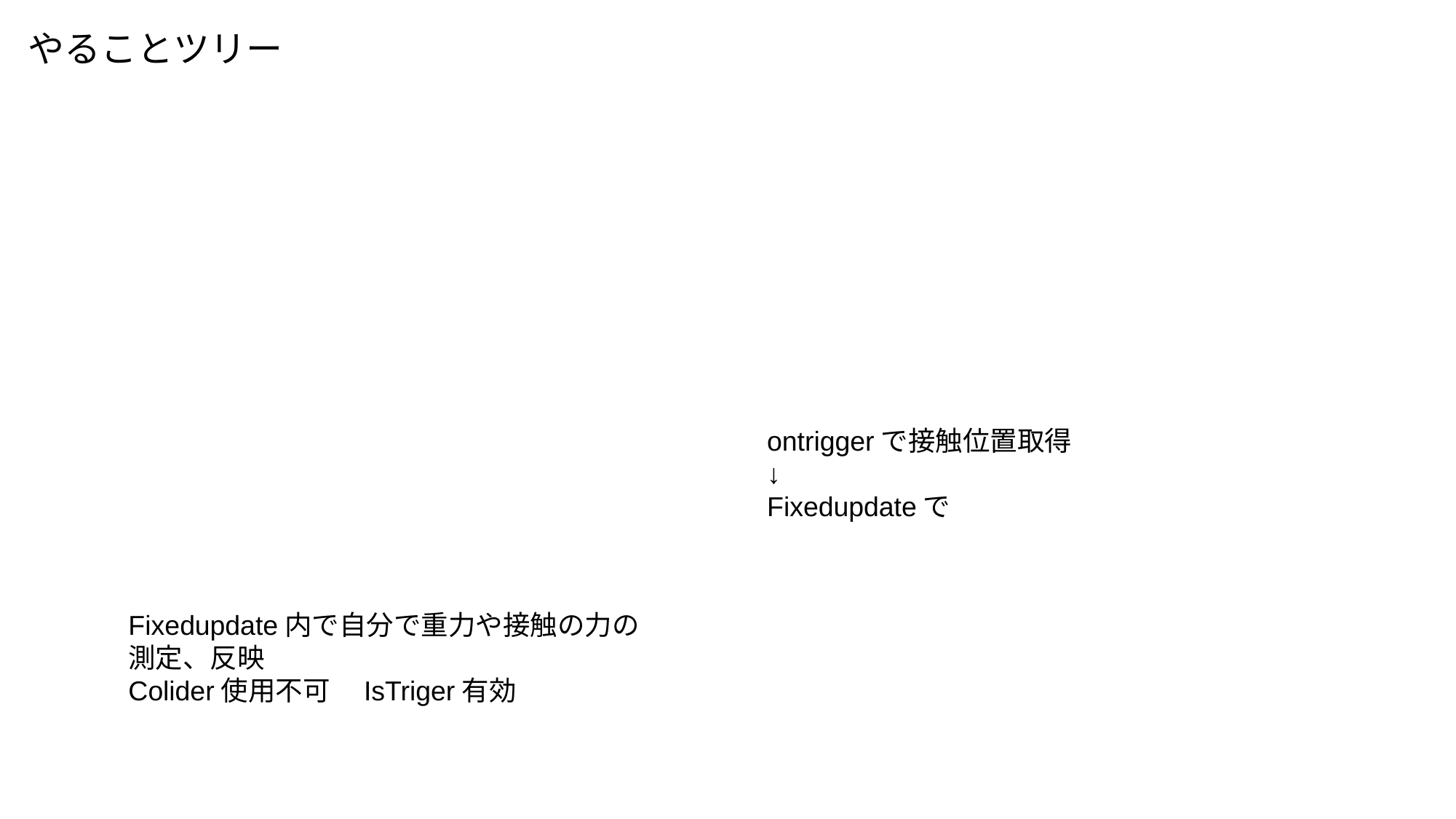

やることツリー
ontriggerで接触位置取得
↓
Fixedupdateで
Fixedupdate内で自分で重力や接触の力の測定、反映
Colider使用不可　IsTriger有効